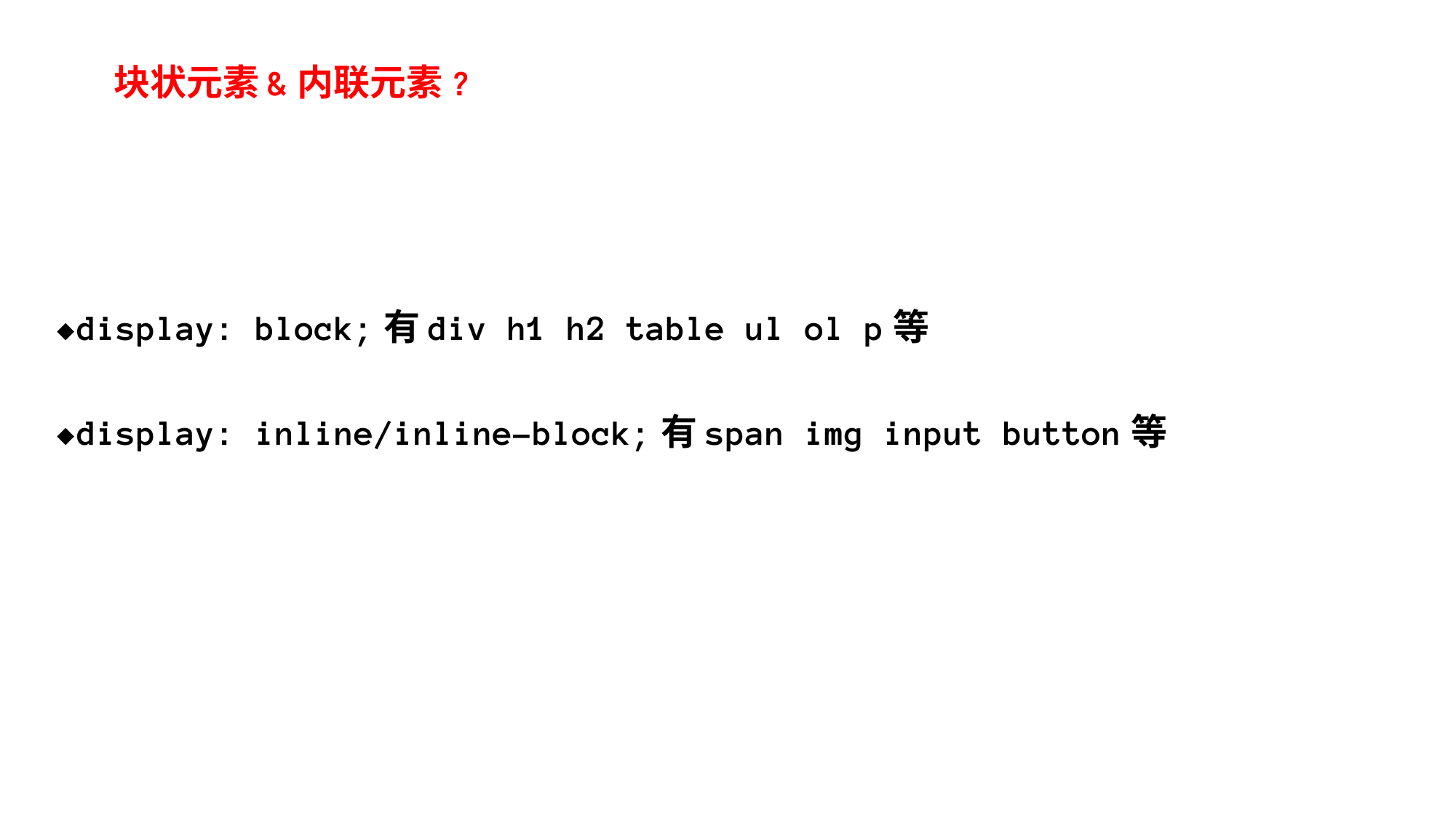

块状元素&内联元素?

◆display: block;有div h1 h2 table ul ol p等

◆display: inline/inline-block;有span img input button等